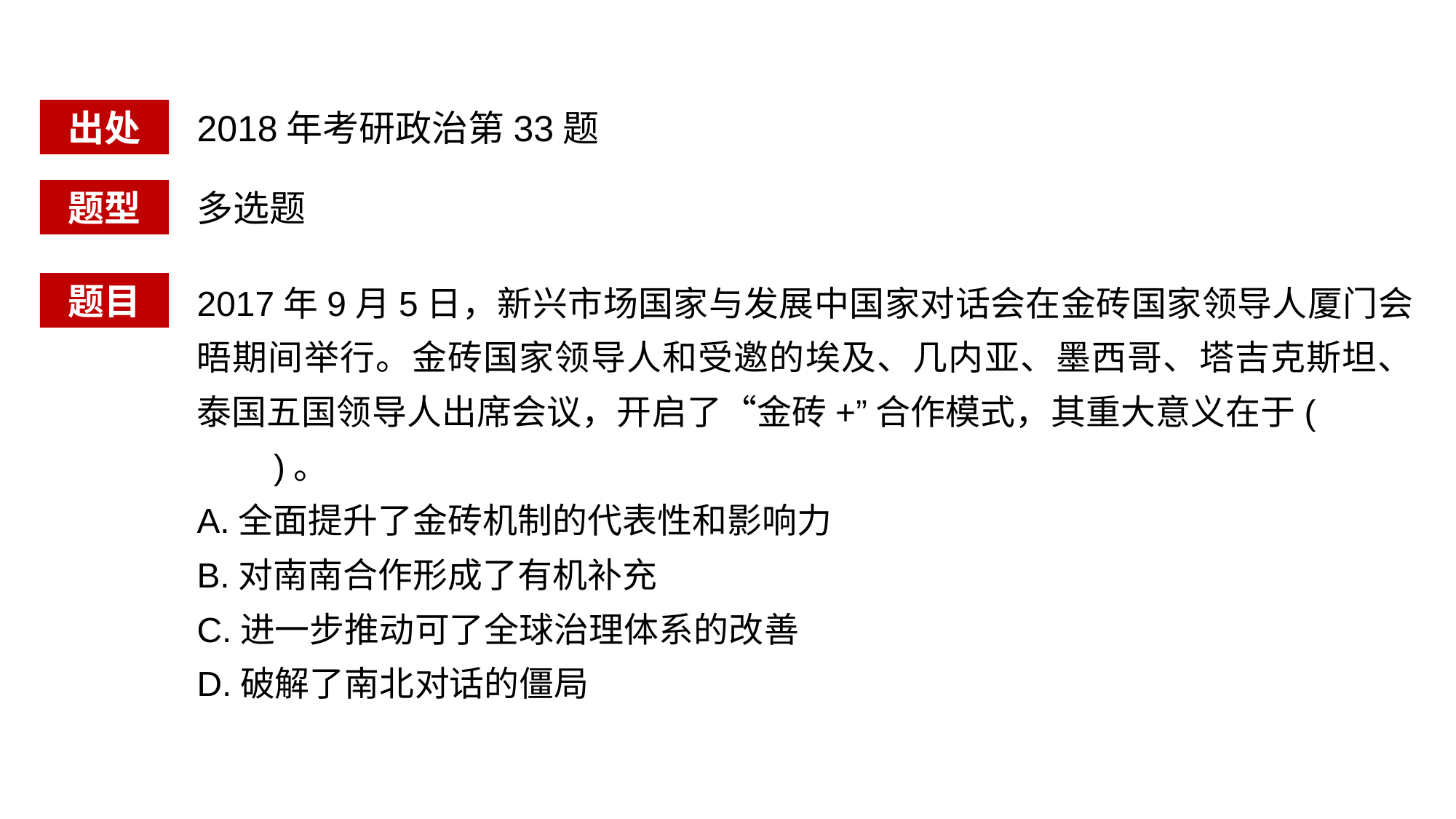

出处
2018年考研政治第33题
题型
多选题
2017年9月5日，新兴市场国家与发展中国家对话会在金砖国家领导人厦门会晤期间举行。金砖国家领导人和受邀的埃及、几内亚、墨西哥、塔吉克斯坦、泰国五国领导人出席会议，开启了“金砖+”合作模式，其重大意义在于(                   )。
A.全面提升了金砖机制的代表性和影响力
B.对南南合作形成了有机补充
C.进一步推动可了全球治理体系的改善
D.破解了南北对话的僵局
题目